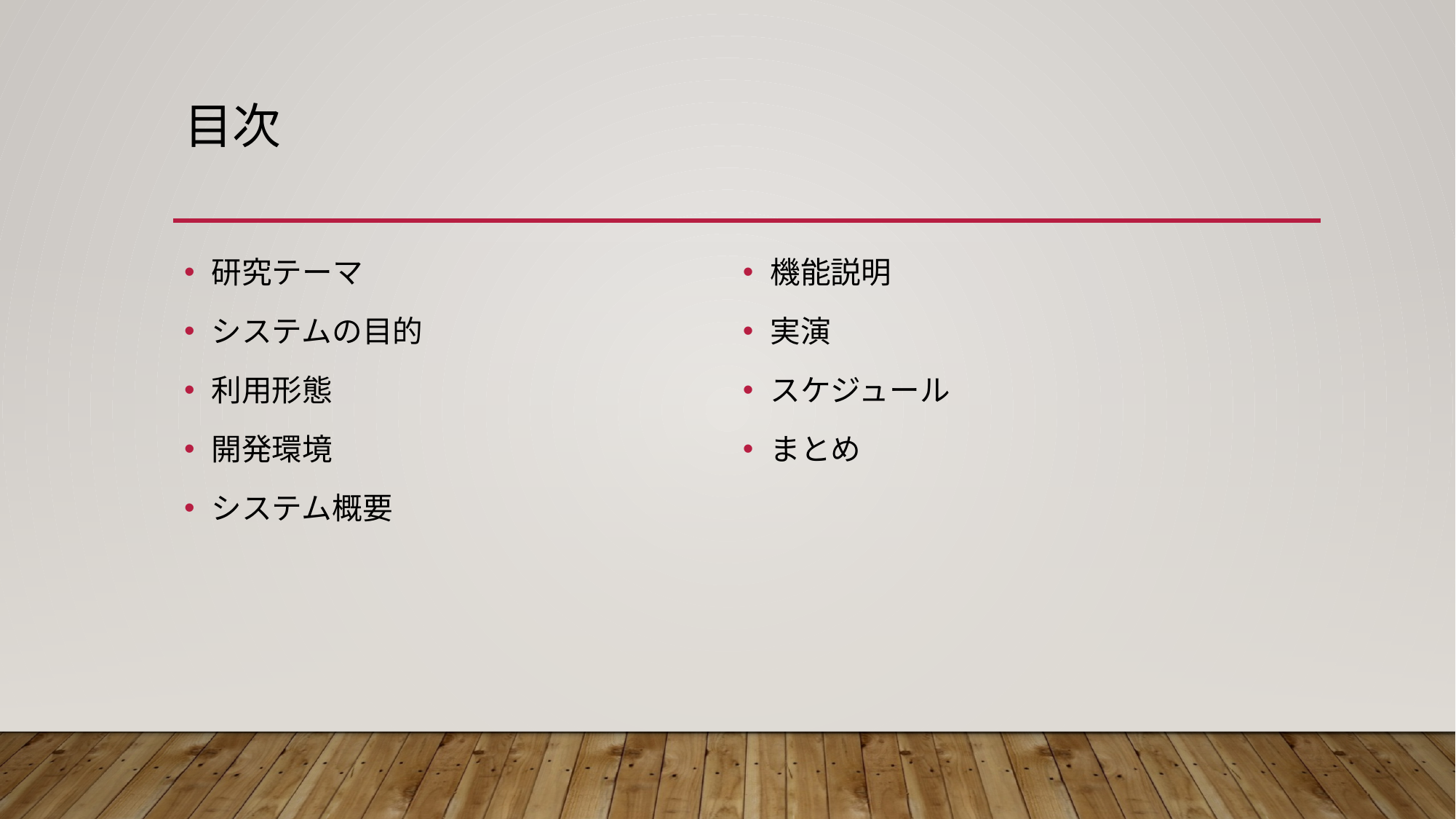

# 目次
研究テーマ
システムの目的
利用形態
開発環境
システム概要
機能説明
実演
スケジュール
まとめ